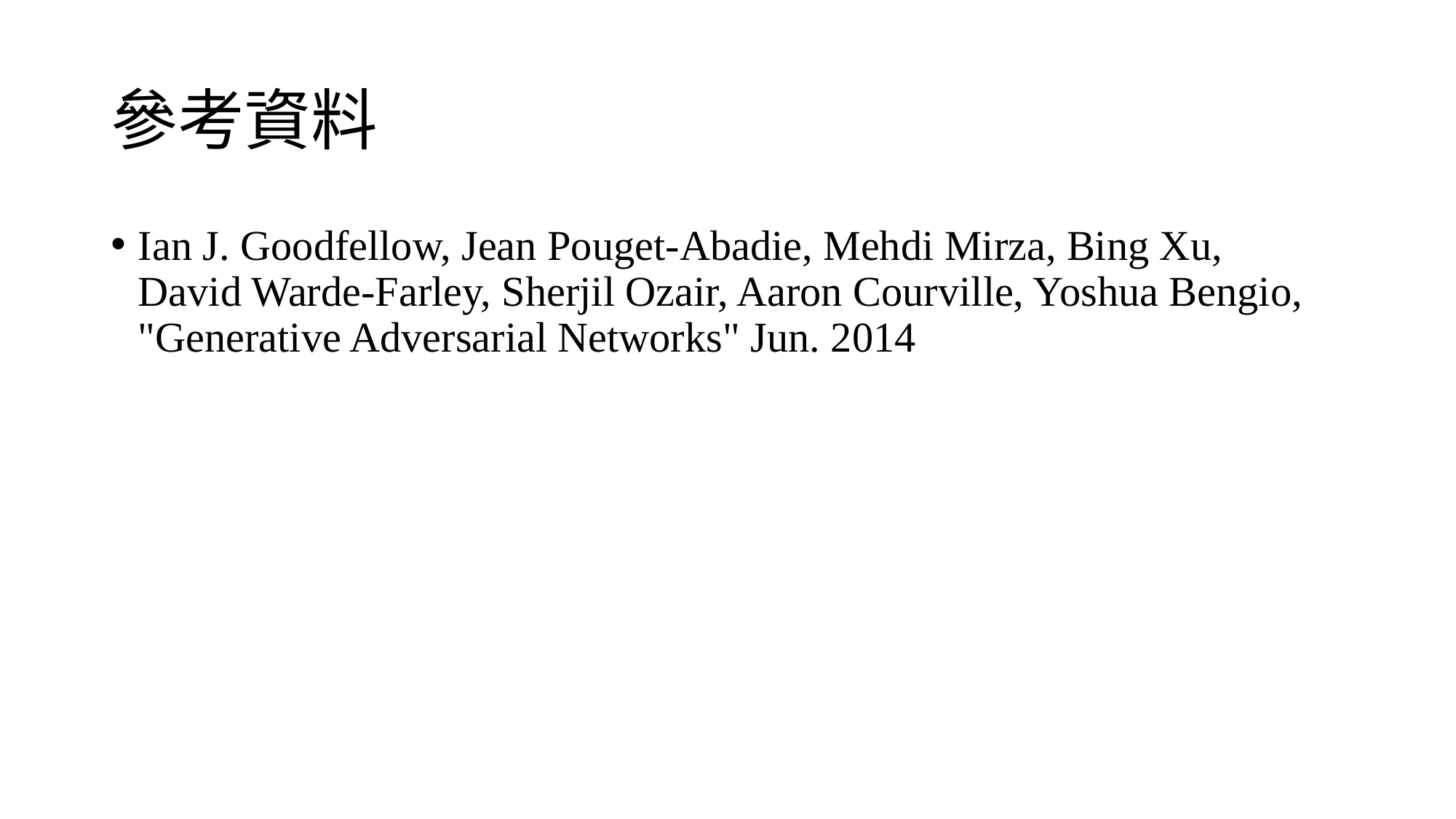

# 參考資料
Ian J. Goodfellow, Jean Pouget-Abadie, Mehdi Mirza, Bing Xu, David Warde-Farley, Sherjil Ozair, Aaron Courville, Yoshua Bengio, "Generative Adversarial Networks" Jun. 2014